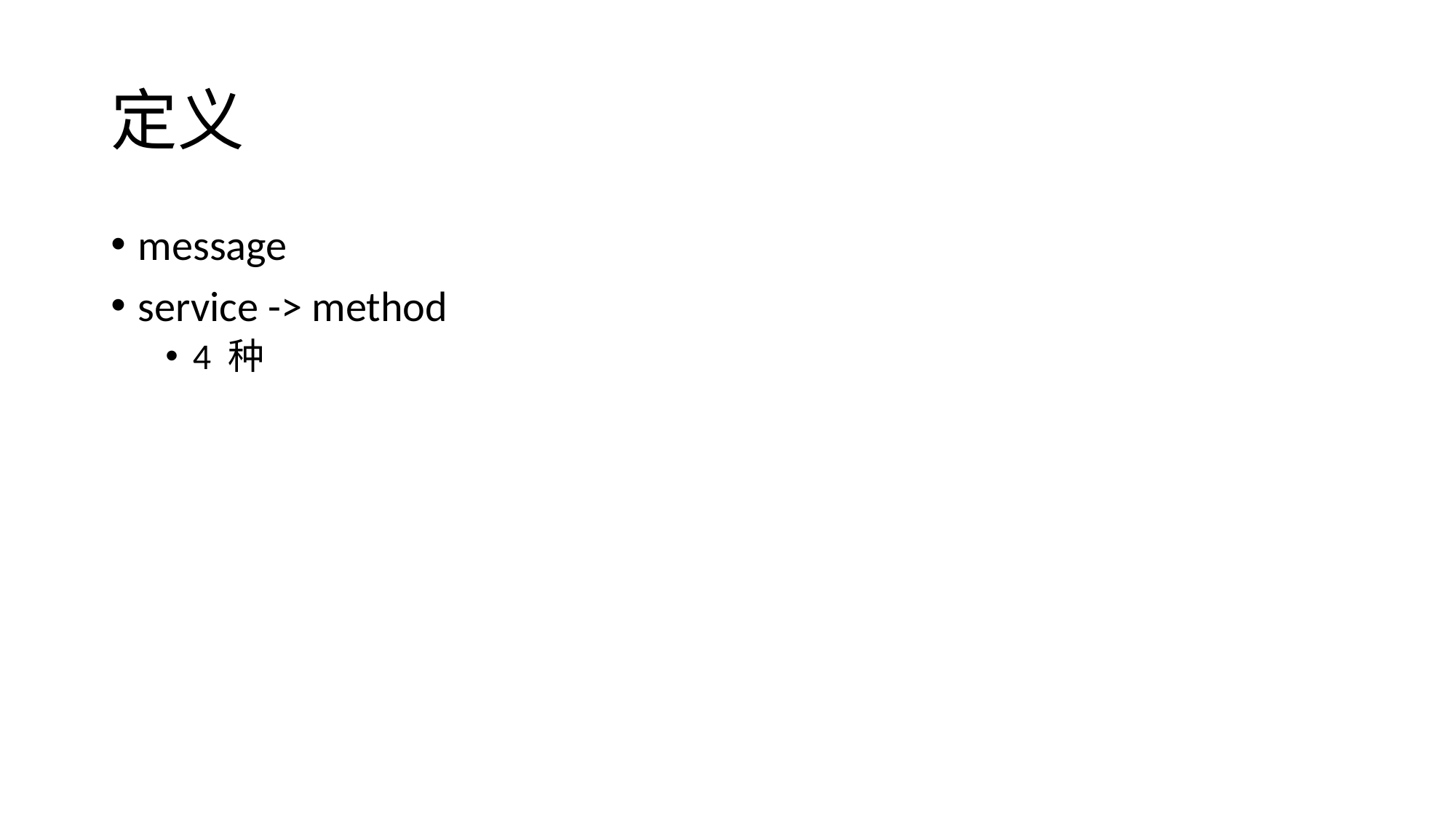

# 定义
message
service -> method
4 种